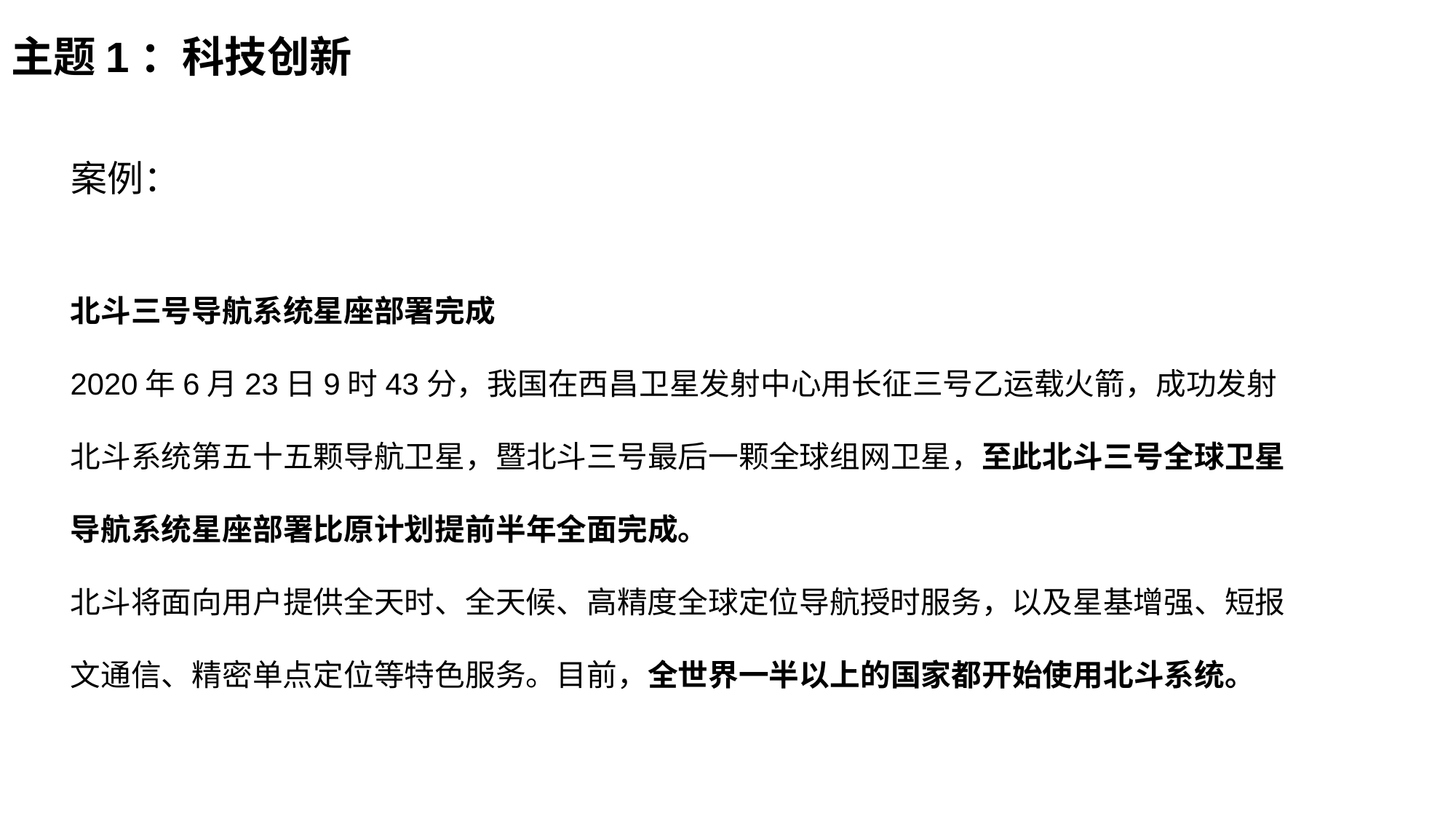

主题1：科技创新
案例：
北斗三号导航系统星座部署完成
2020年6月23日9时43分，我国在西昌卫星发射中心用长征三号乙运载火箭，成功发射北斗系统第五十五颗导航卫星，暨北斗三号最后一颗全球组网卫星，至此北斗三号全球卫星导航系统星座部署比原计划提前半年全面完成。        
北斗将面向用户提供全天时、全天候、高精度全球定位导航授时服务，以及星基增强、短报文通信、精密单点定位等特色服务。目前，全世界一半以上的国家都开始使用北斗系统。